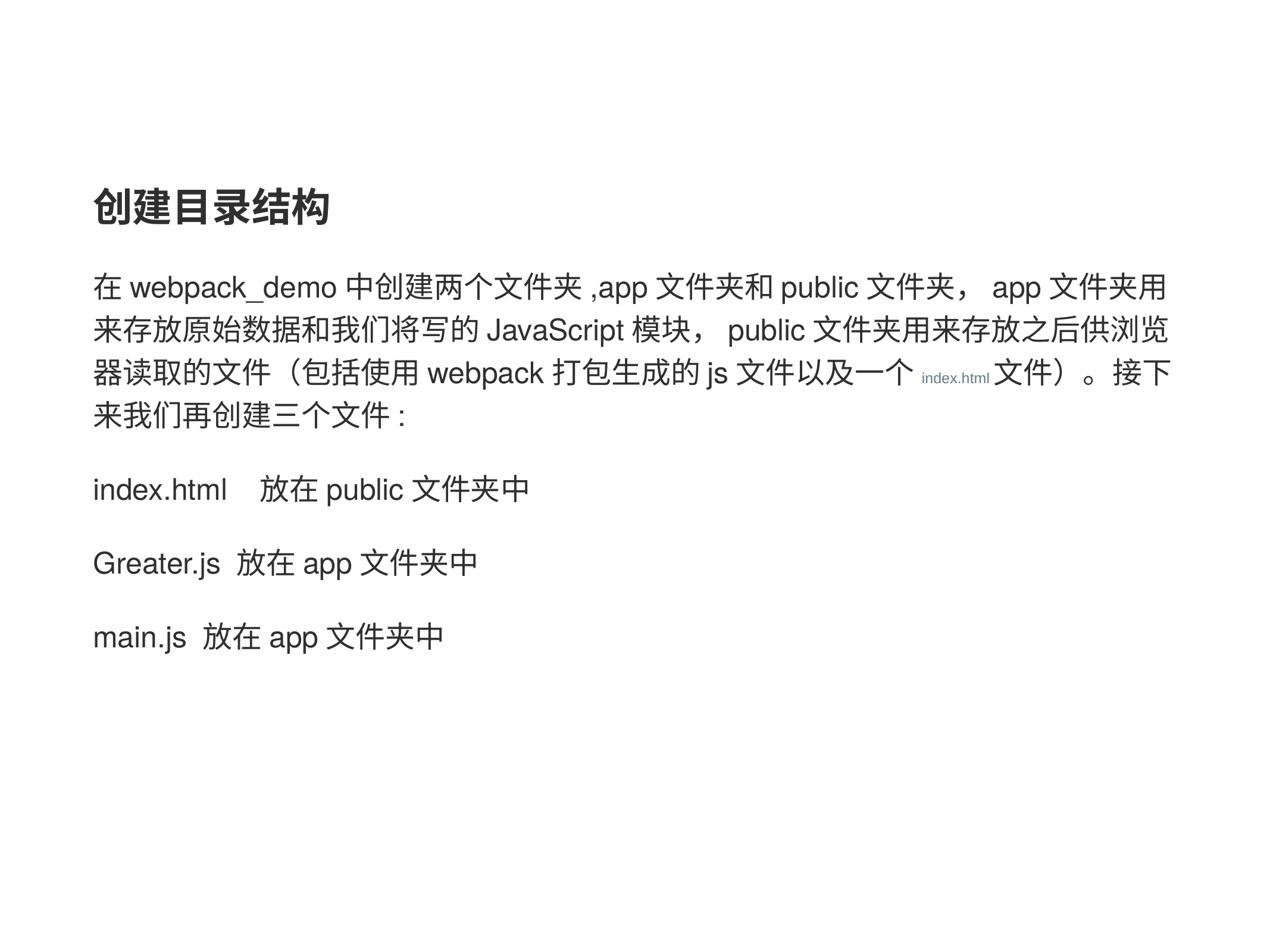

创建目录结构
在webpack_demo中创建两个文件夹,app文件夹和public文件夹，app文件夹用来存放原始数据和我们将写的JavaScript模块，public文件夹用来存放之后供浏览器读取的文件（包括使用webpack打包生成的js文件以及一个index.html文件）。接下来我们再创建三个文件:
index.html   放在public文件夹中
Greater.js 放在app文件夹中
main.js 放在app文件夹中